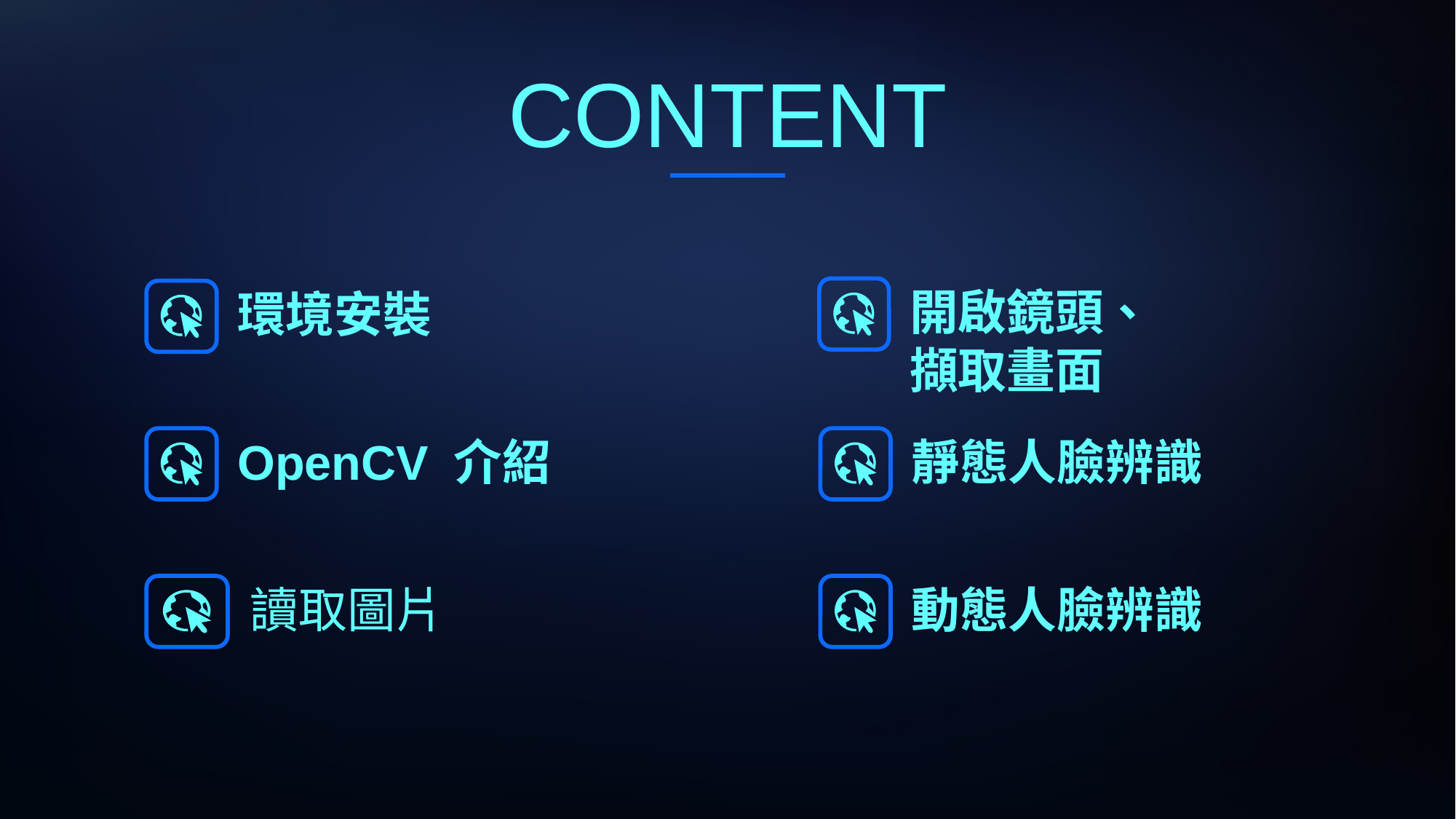

CONTENT
開啟鏡頭、
擷取畫面

環境安裝

OpenCV 介紹

靜態人臉辨識

讀取圖片

動態人臉辨識